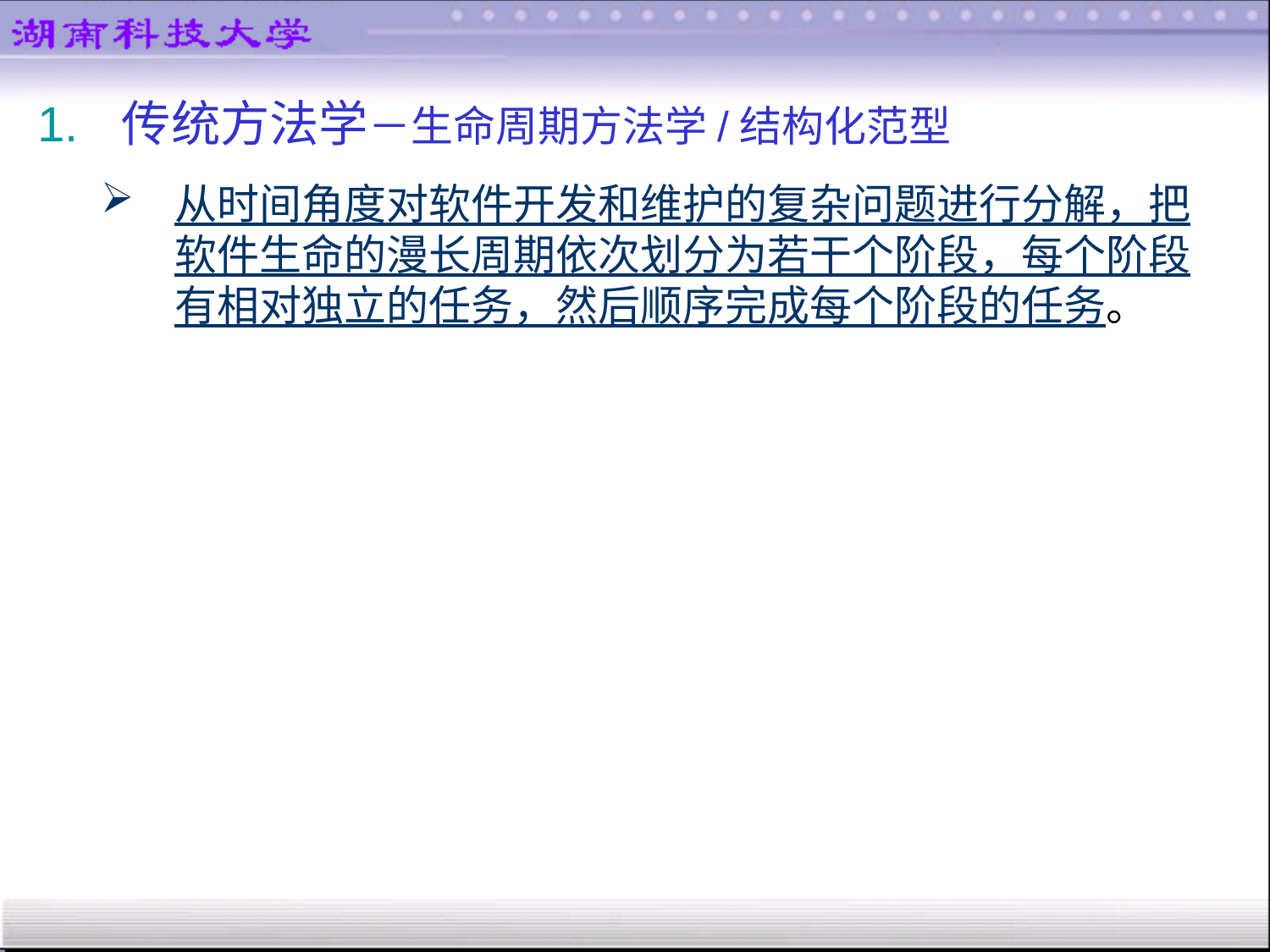

传统方法学－生命周期方法学/结构化范型
从时间角度对软件开发和维护的复杂问题进行分解，把软件生命的漫长周期依次划分为若干个阶段，每个阶段有相对独立的任务，然后顺序完成每个阶段的任务。